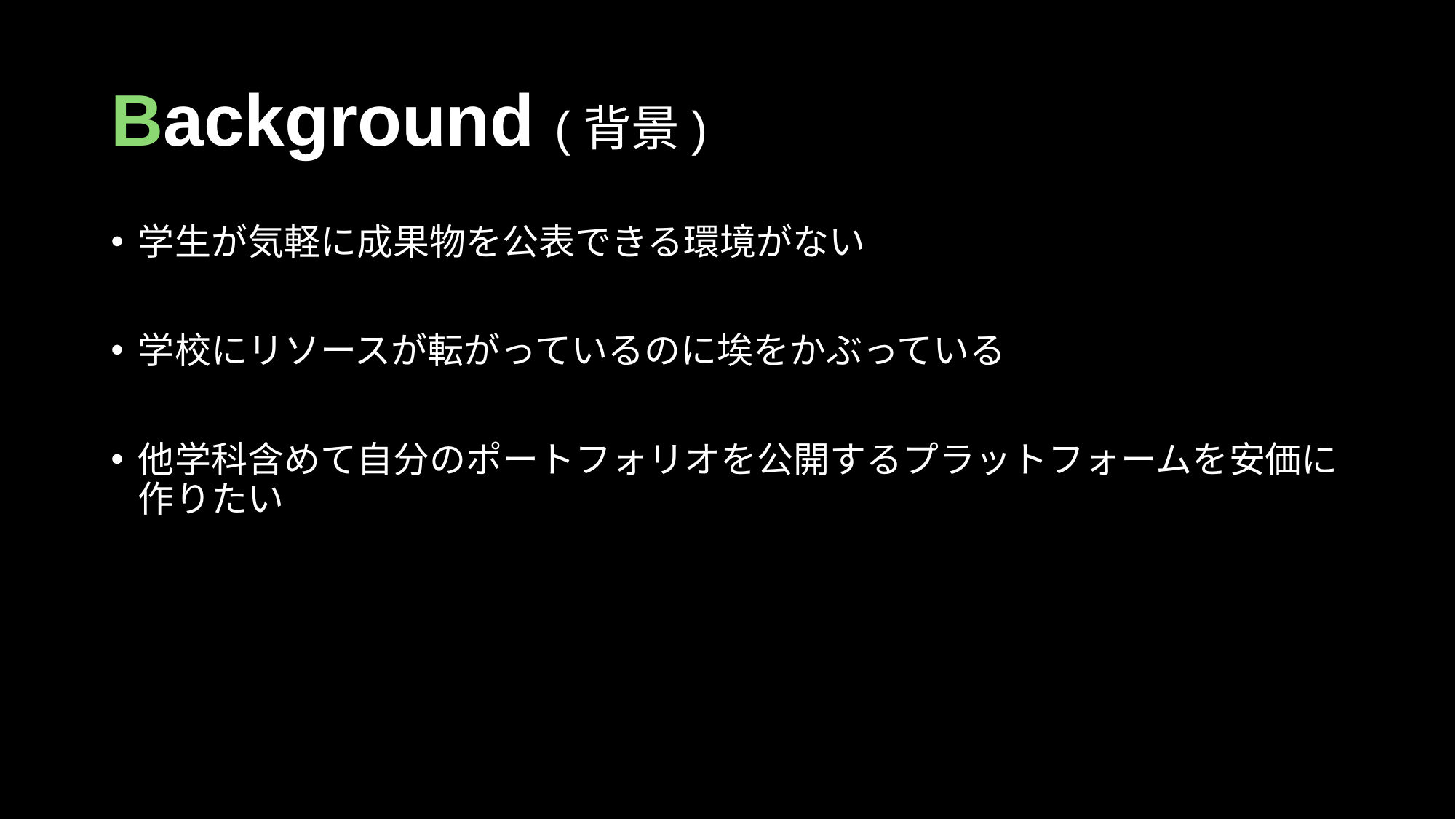

# Background (背景)
学生が気軽に成果物を公表できる環境がない

学校にリソースが転がっているのに埃をかぶっている

他学科含めて自分のポートフォリオを公開するプラットフォームを安価に作りたい